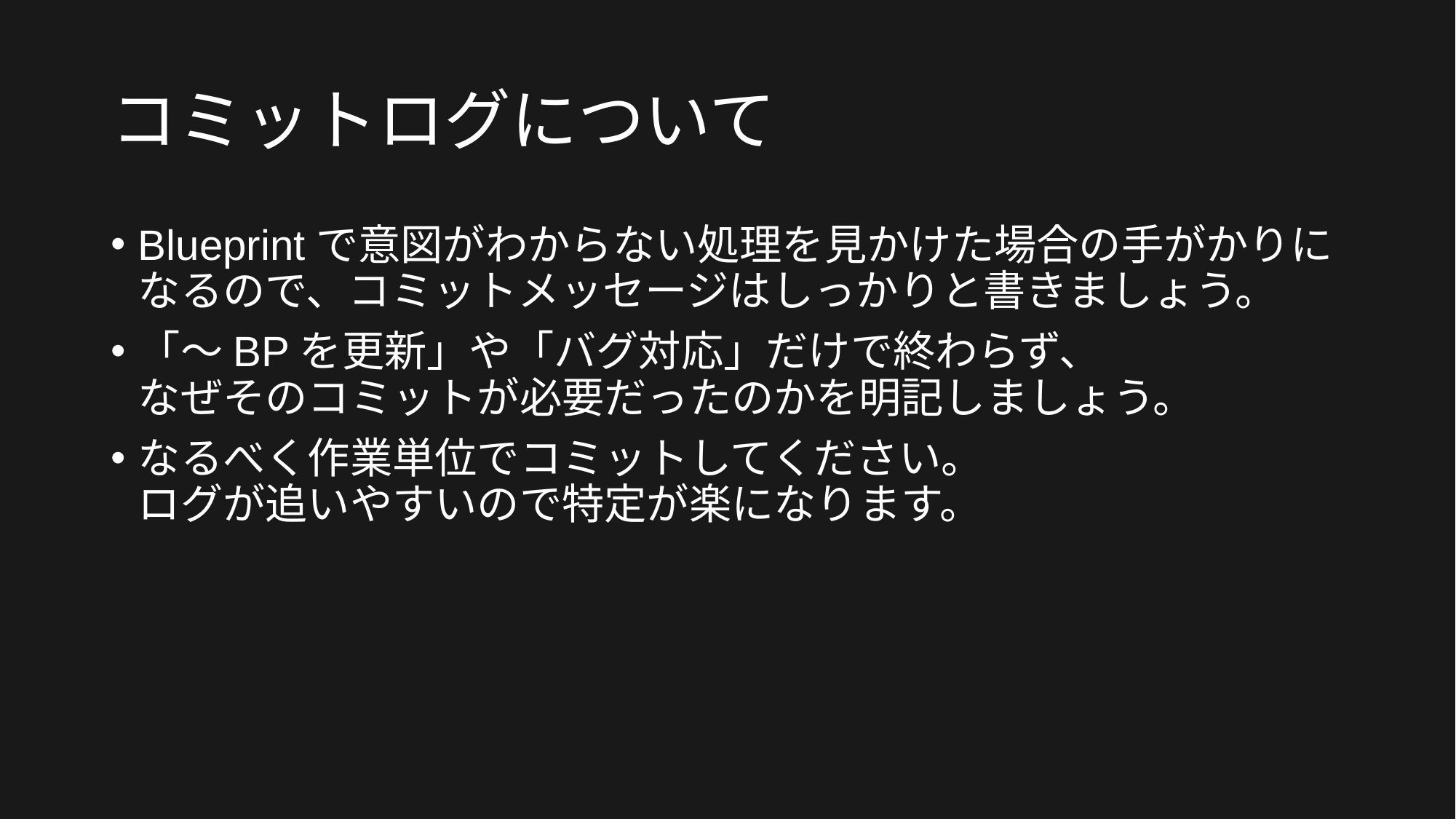

# コミットログについて
Blueprintで意図がわからない処理を見かけた場合の手がかりになるので、コミットメッセージはしっかりと書きましょう。
「～BPを更新」や「バグ対応」だけで終わらず、
なぜそのコミットが必要だったのかを明記しましょう。
なるべく作業単位でコミットしてください。
ログが追いやすいので特定が楽になります。